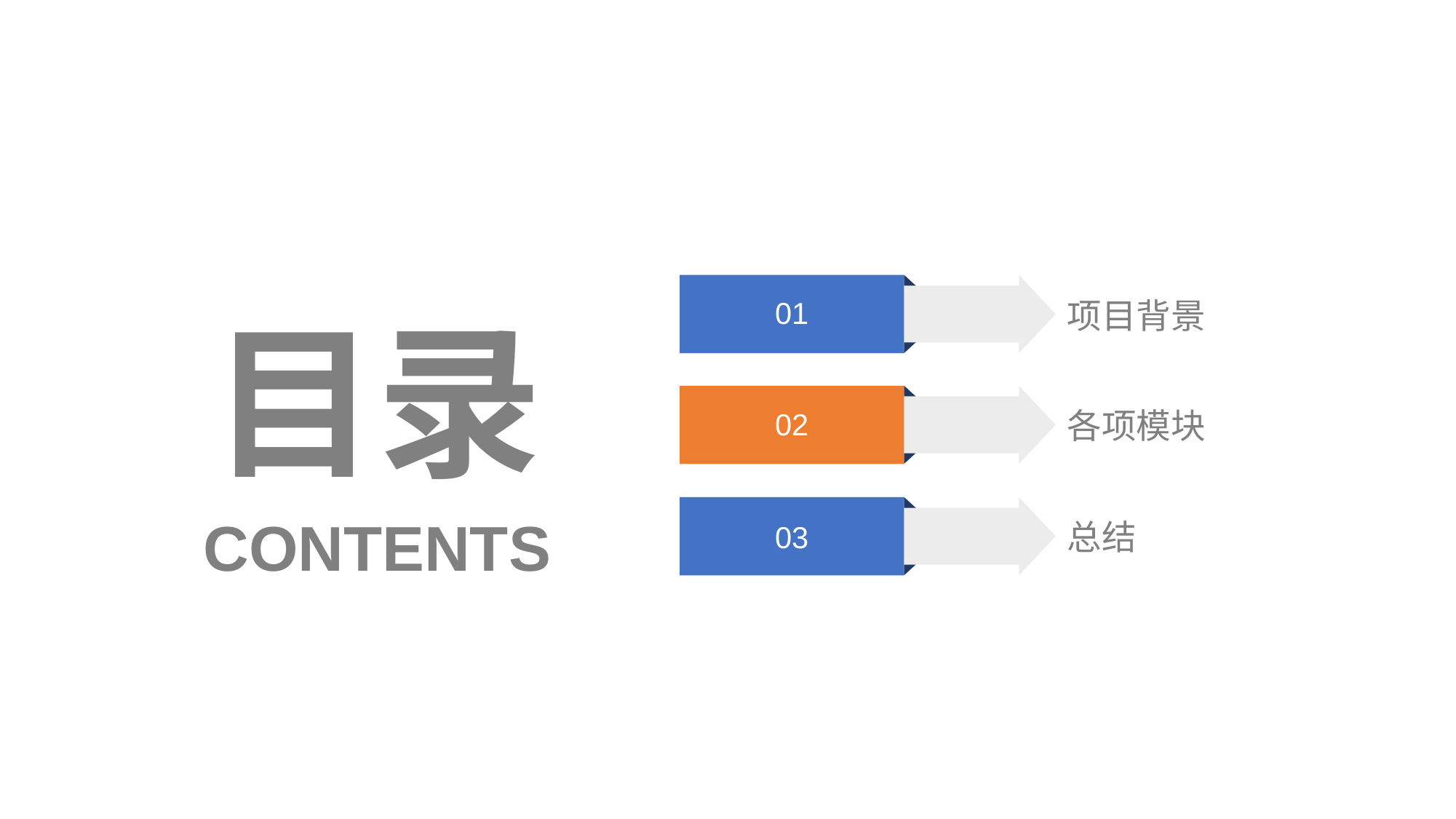

01

项目背景
目录

02

各项模块

03

CONTENTS
总结